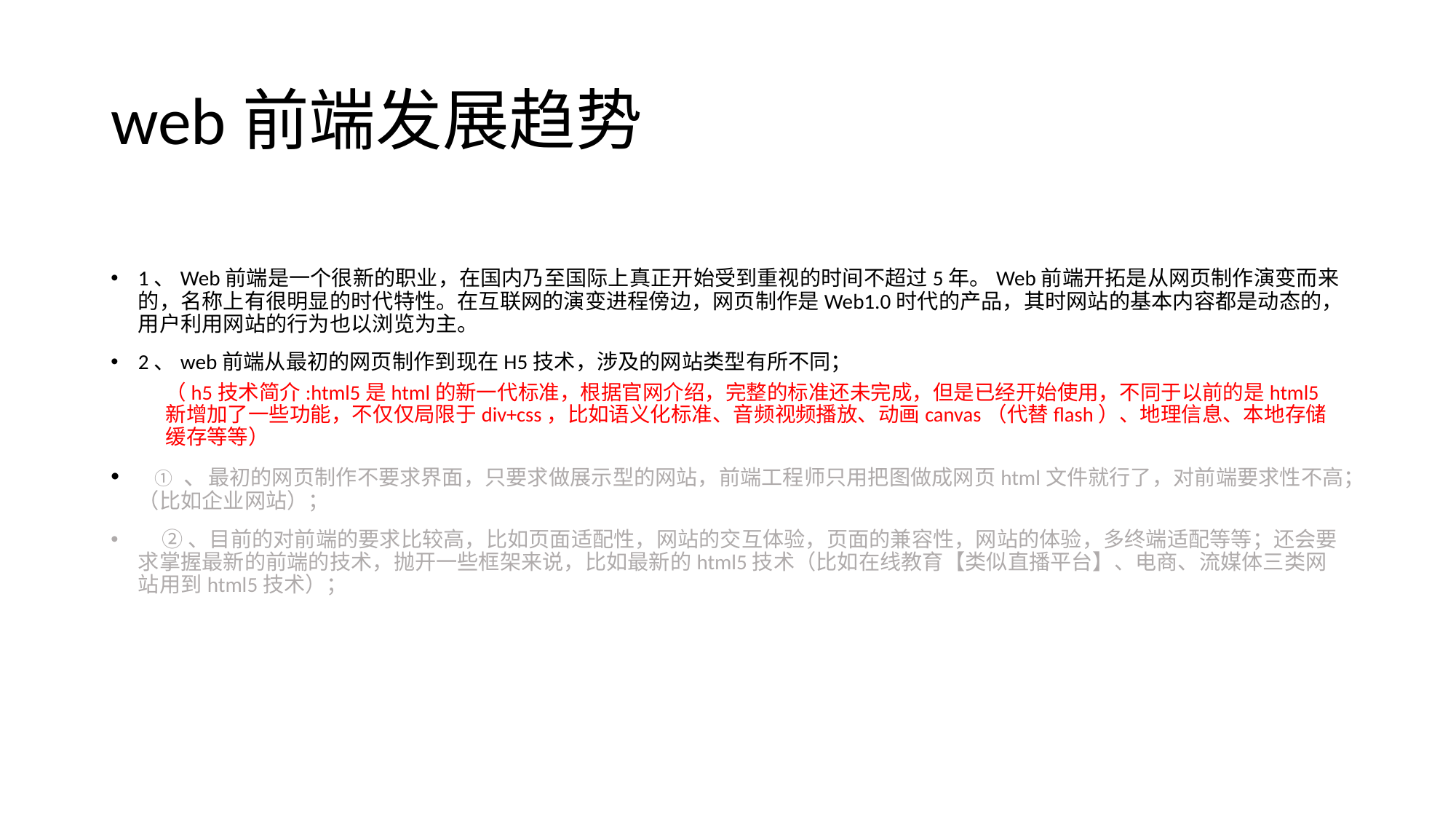

# web前端发展趋势

1、Web前端是一个很新的职业，在国内乃至国际上真正开始受到重视的时间不超过5年。Web前端开拓是从网页制作演变而来的，名称上有很明显的时代特性。在互联网的演变进程傍边，网页制作是Web1.0时代的产品，其时网站的基本内容都是动态的，用户利用网站的行为也以浏览为主。
2、web前端从最初的网页制作到现在H5技术，涉及的网站类型有所不同；
（h5技术简介:html5是html的新一代标准，根据官网介绍，完整的标准还未完成，但是已经开始使用，不同于以前的是html5新增加了一些功能，不仅仅局限于div+css，比如语义化标准、音频视频播放、动画canvas（代替flash）、地理信息、本地存储缓存等等）
   ① 、最初的网页制作不要求界面，只要求做展示型的网站，前端工程师只用把图做成网页html文件就行了，对前端要求性不高；（比如企业网站）；
     ②、目前的对前端的要求比较高，比如页面适配性，网站的交互体验，页面的兼容性，网站的体验，多终端适配等等；还会要求掌握最新的前端的技术，抛开一些框架来说，比如最新的html5技术（比如在线教育【类似直播平台】、电商、流媒体三类网站用到html5技术）；